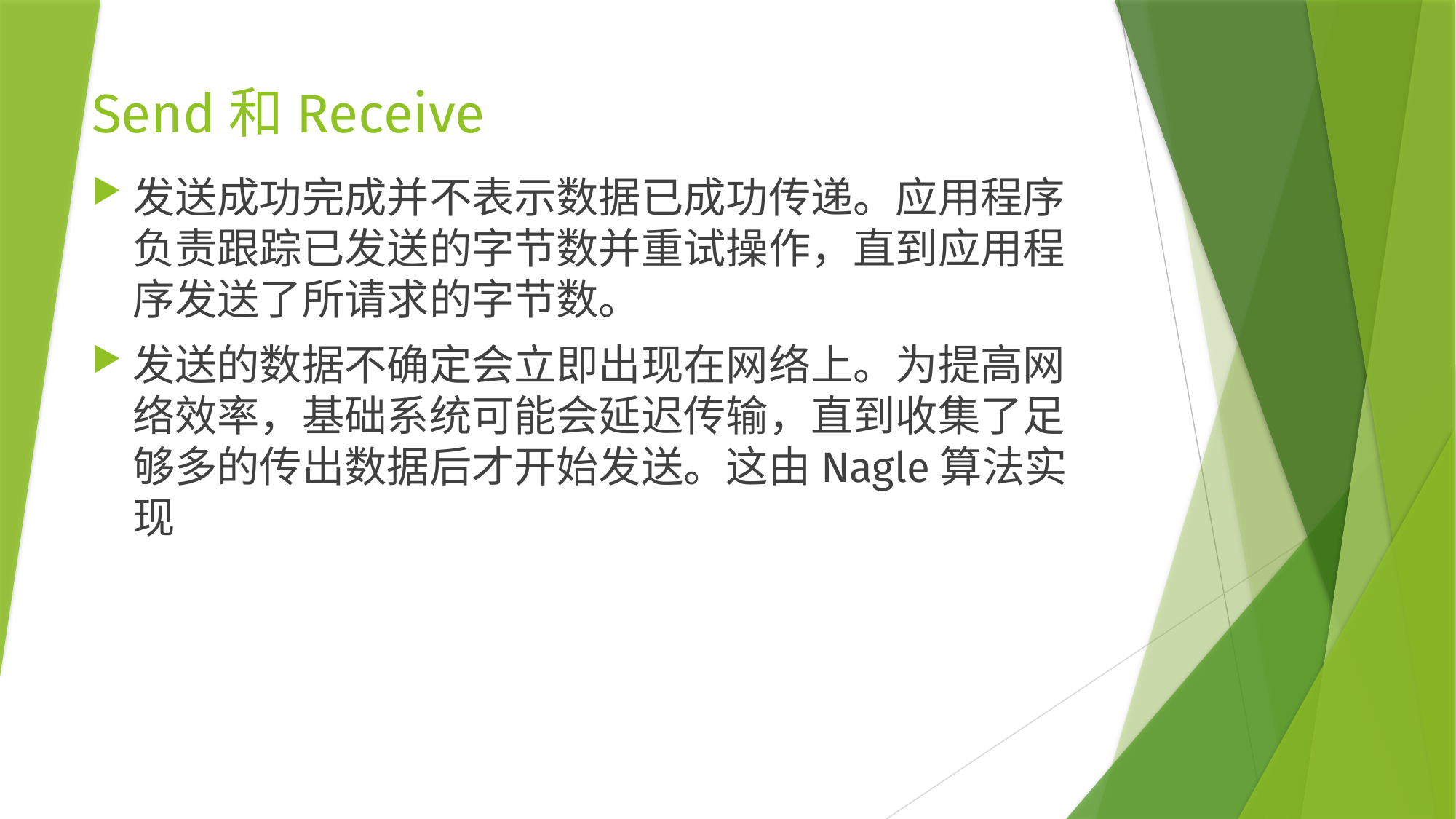

Send和Receive
发送成功完成并不表示数据已成功传递。应用程序负责跟踪已发送的字节数并重试操作，直到应用程序发送了所请求的字节数。
发送的数据不确定会立即出现在网络上。为提高网络效率，基础系统可能会延迟传输，直到收集了足够多的传出数据后才开始发送。这由Nagle算法实现